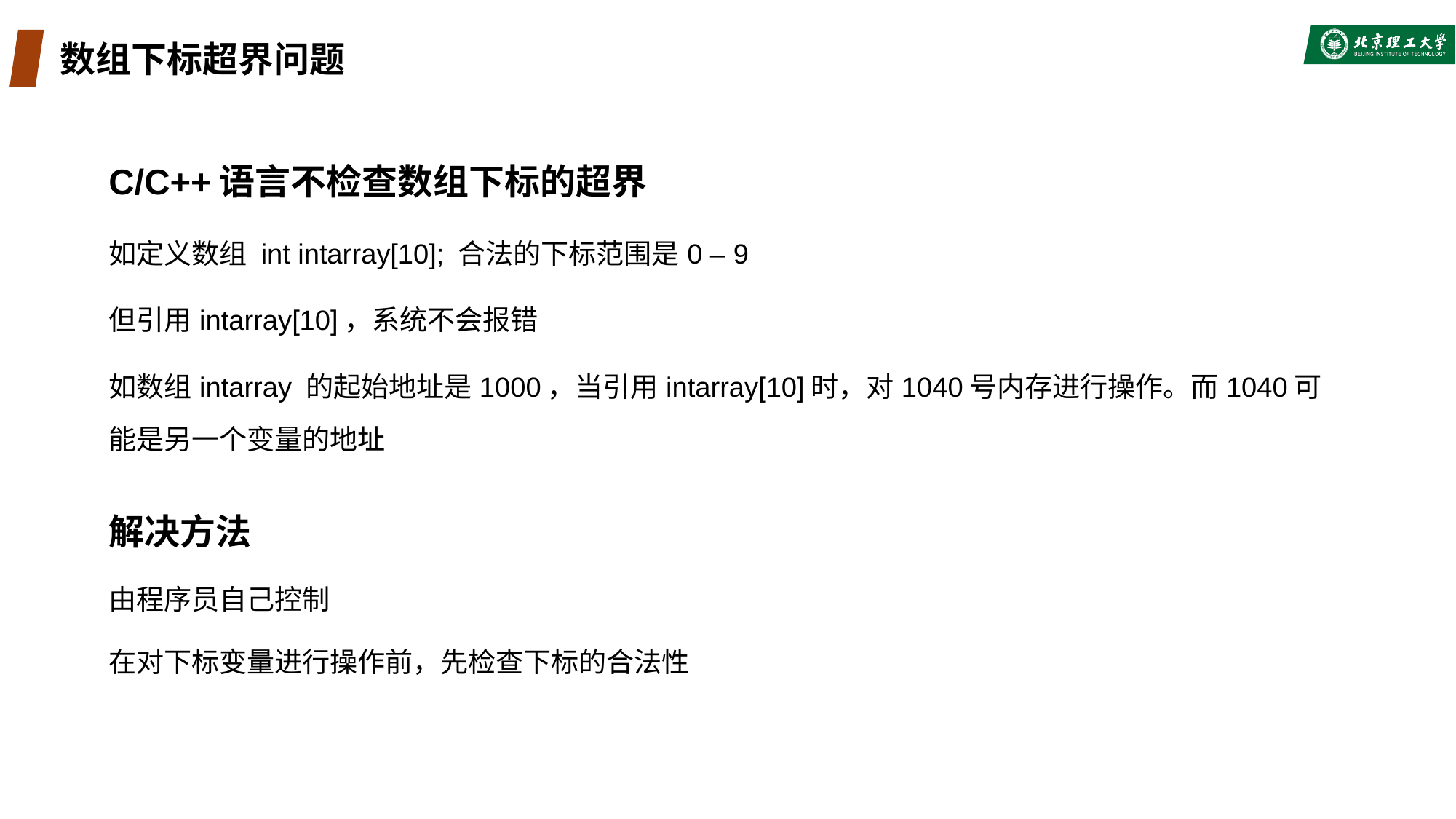

# 数组下标超界问题
C/C++语言不检查数组下标的超界
如定义数组 int intarray[10]; 合法的下标范围是0 – 9
但引用intarray[10]，系统不会报错
如数组intarray 的起始地址是1000，当引用intarray[10]时，对1040号内存进行操作。而1040可能是另一个变量的地址
解决方法
由程序员自己控制
在对下标变量进行操作前，先检查下标的合法性